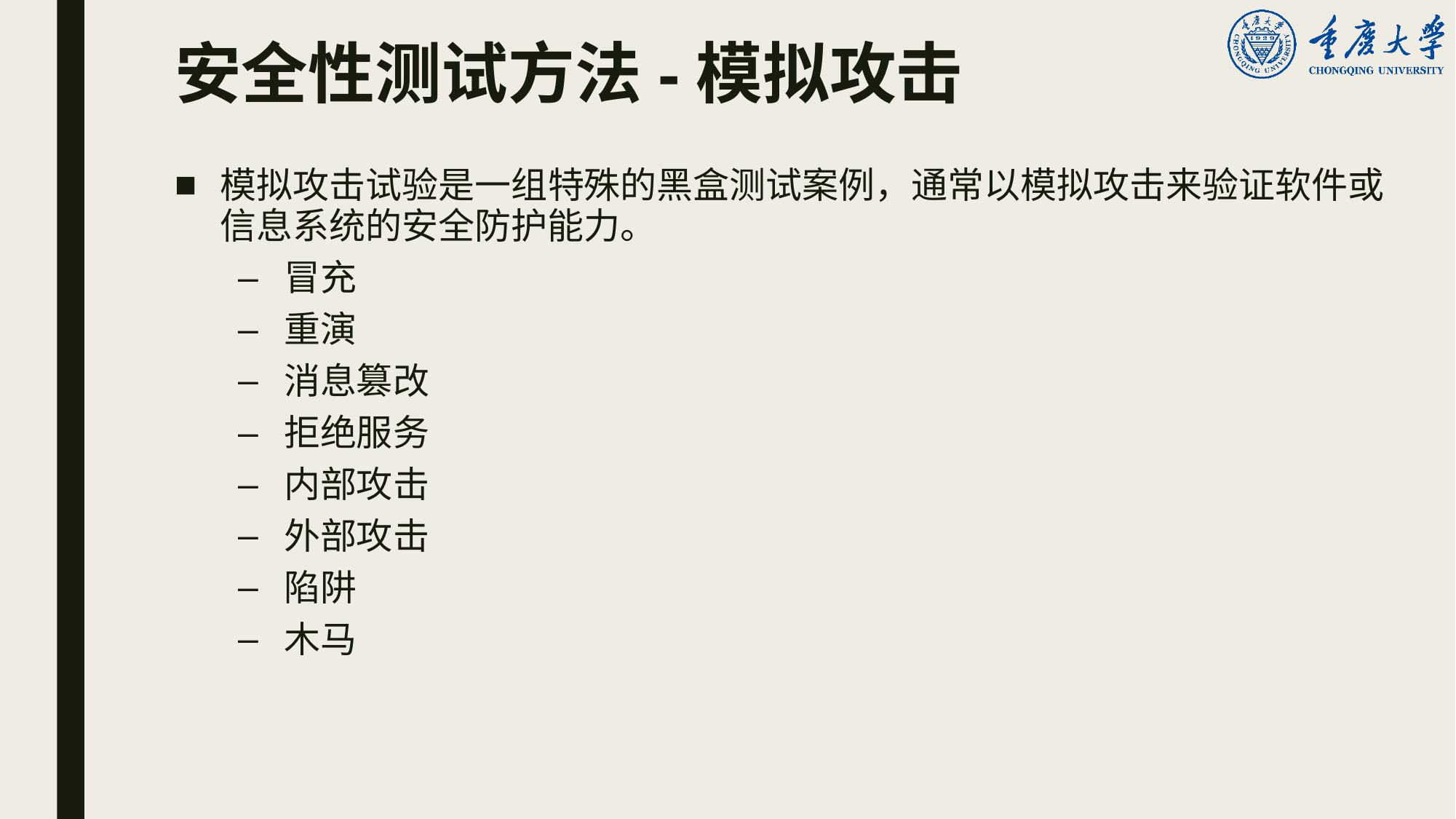

# 安全性测试方法-模拟攻击
模拟攻击试验是一组特殊的黑盒测试案例，通常以模拟攻击来验证软件或信息系统的安全防护能力。
冒充
重演
消息篡改
拒绝服务
内部攻击
外部攻击
陷阱
木马